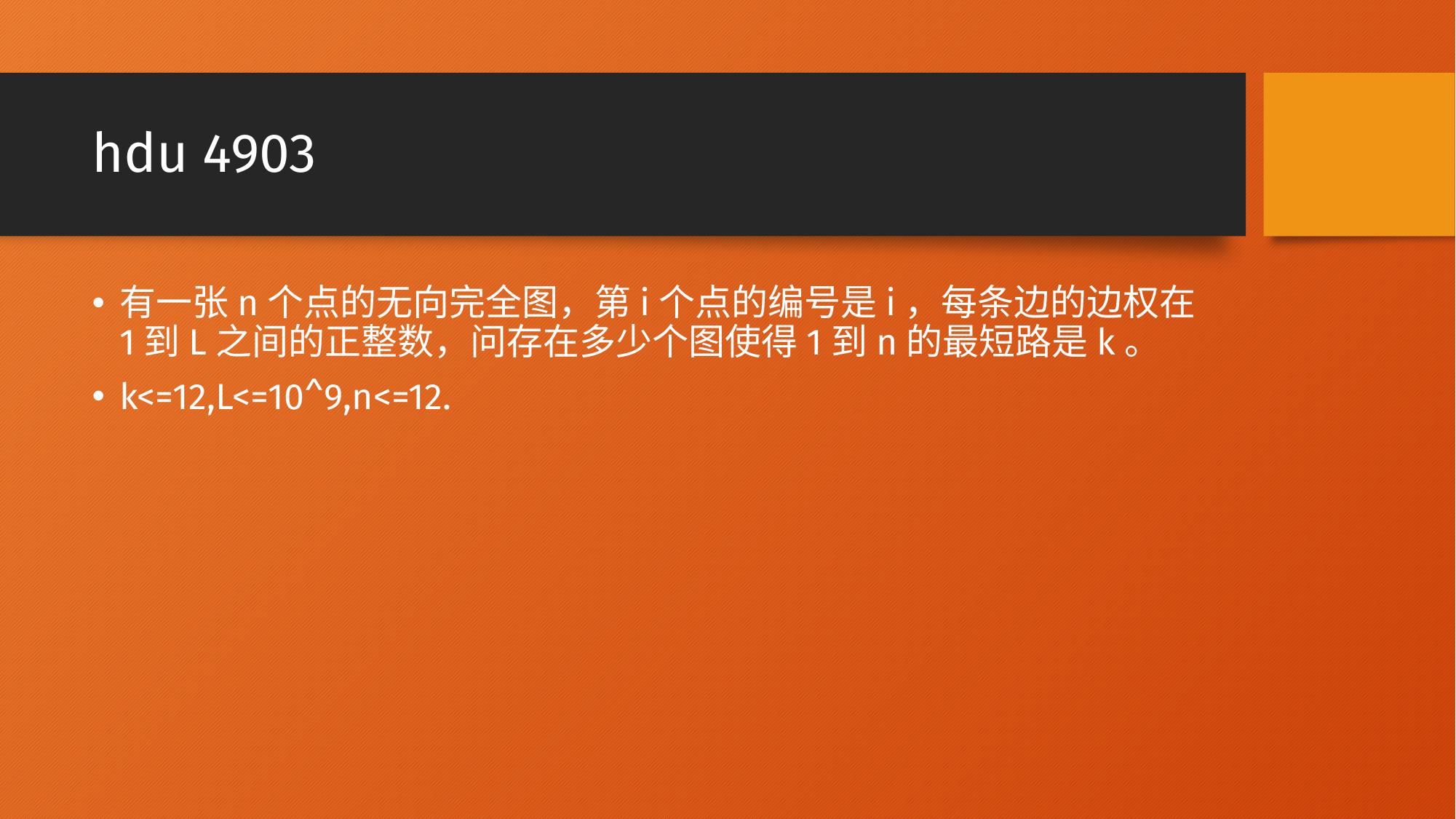

# hdu 4903
有一张n个点的无向完全图，第i个点的编号是i，每条边的边权在1到L之间的正整数，问存在多少个图使得1到n的最短路是k。
k<=12,L<=10^9,n<=12.